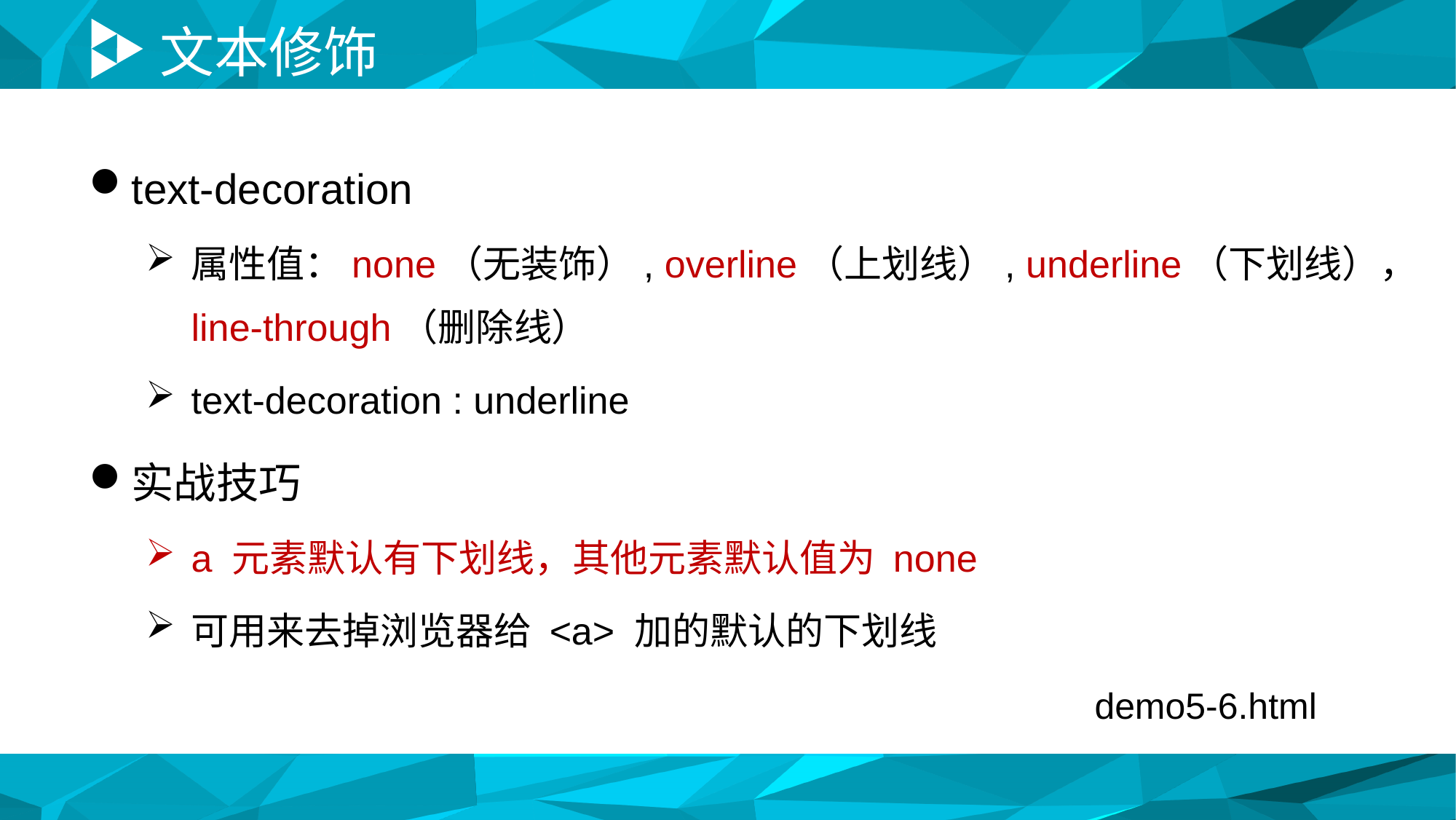

# 文本修饰
text-decoration
属性值：none（无装饰）, overline（上划线）, underline（下划线），line-through（删除线）
text-decoration : underline
实战技巧
a 元素默认有下划线，其他元素默认值为 none
可用来去掉浏览器给 <a> 加的默认的下划线

demo5-6.html